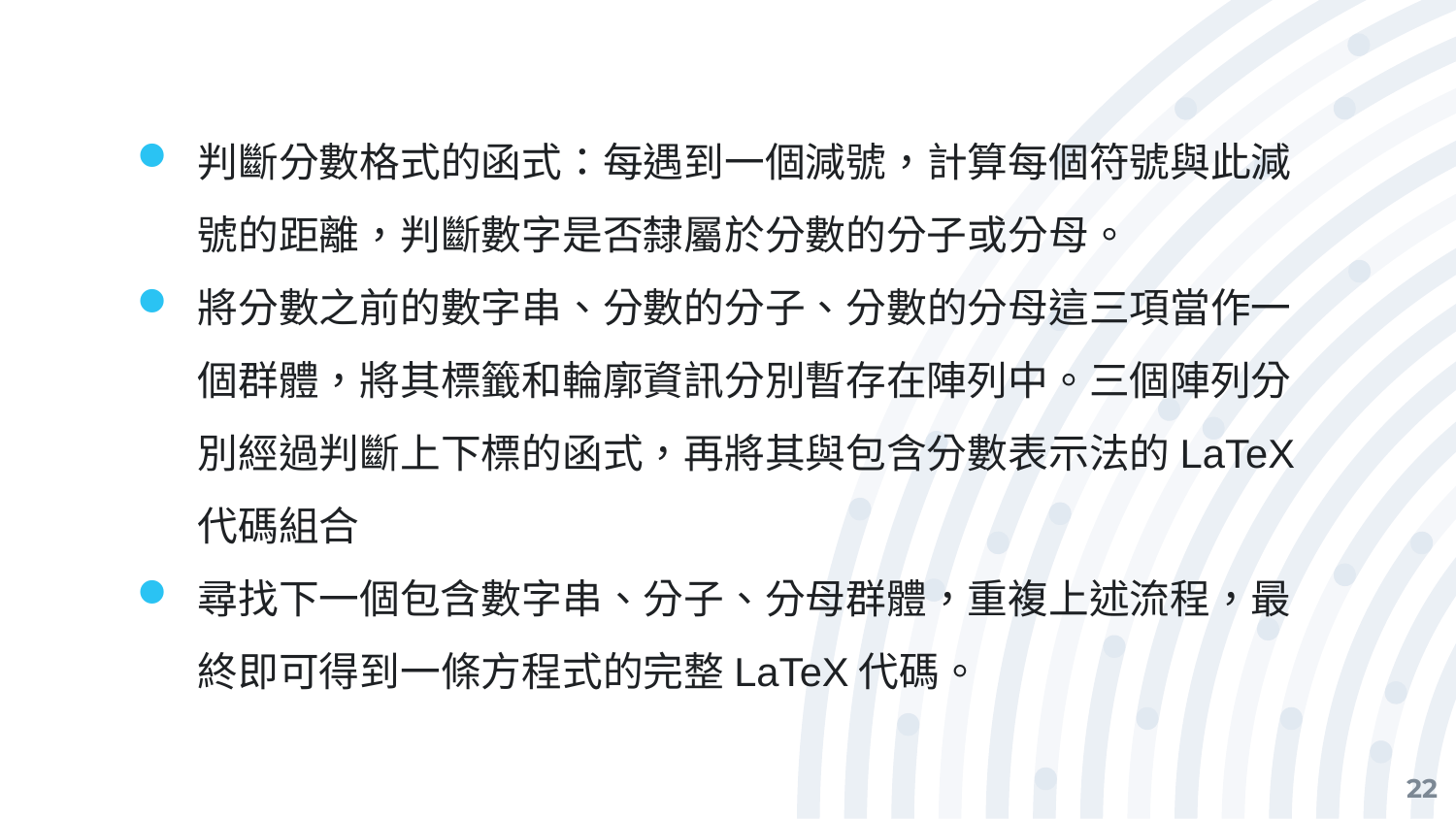

判斷分數格式的函式：每遇到一個減號，計算每個符號與此減號的距離，判斷數字是否隸屬於分數的分子或分母。
將分數之前的數字串、分數的分子、分數的分母這三項當作一個群體，將其標籤和輪廓資訊分別暫存在陣列中。三個陣列分別經過判斷上下標的函式，再將其與包含分數表示法的LaTeX代碼組合
尋找下一個包含數字串、分子、分母群體，重複上述流程，最終即可得到一條方程式的完整LaTeX代碼。

22